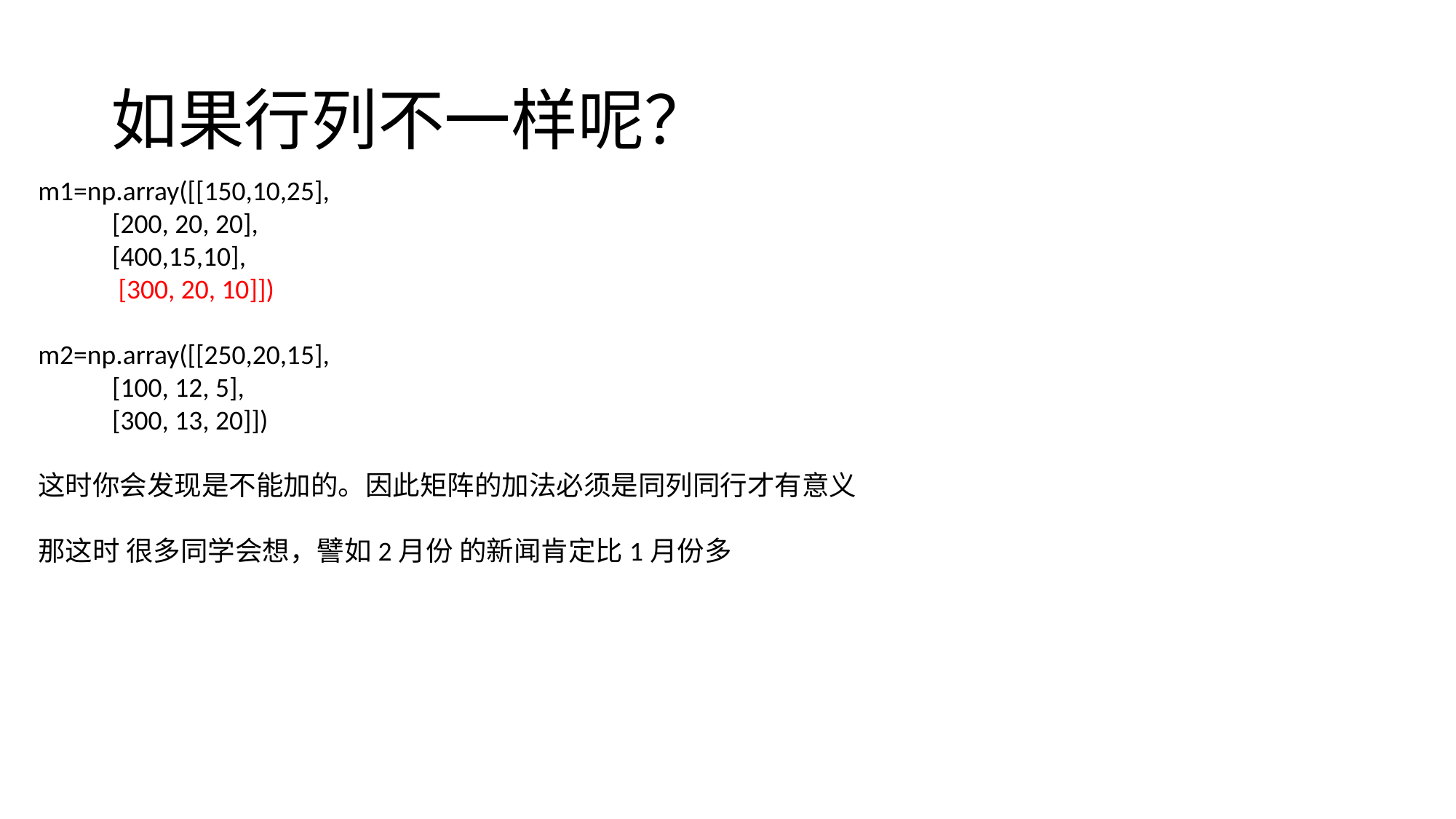

# 如果行列不一样呢？
m1=np.array([[150,10,25],
            [200, 20, 20],
            [400,15,10],
             [300, 20, 10]])

m2=np.array([[250,20,15],
            [100, 12, 5],
            [300, 13, 20]])

这时你会发现是不能加的。因此矩阵的加法必须是同列同行才有意义

那这时 很多同学会想，譬如2月份 的新闻肯定比1月份多